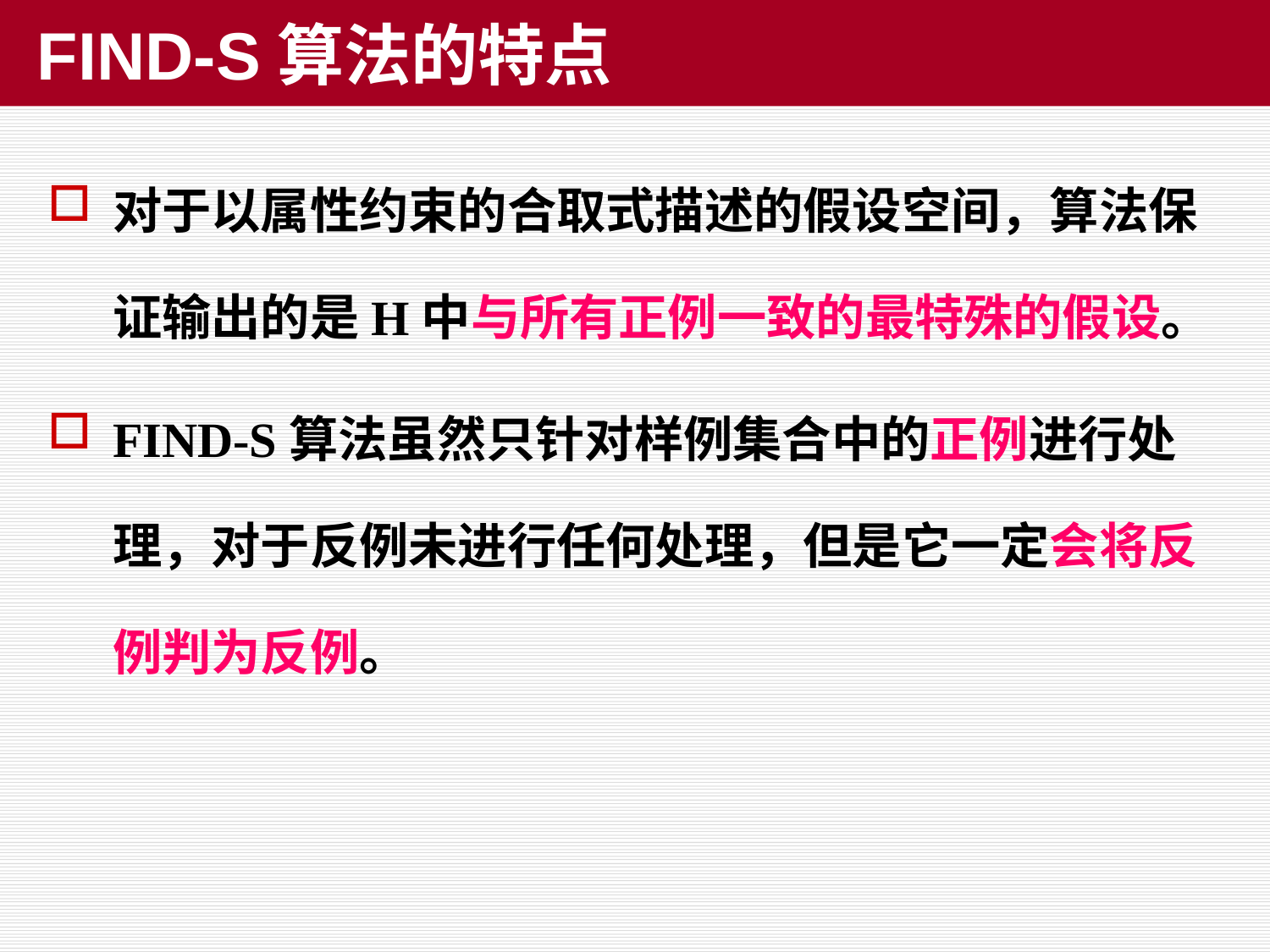

# FIND-S算法的特点
对于以属性约束的合取式描述的假设空间，算法保证输出的是H中与所有正例一致的最特殊的假设。
FIND-S算法虽然只针对样例集合中的正例进行处理，对于反例未进行任何处理，但是它一定会将反例判为反例。